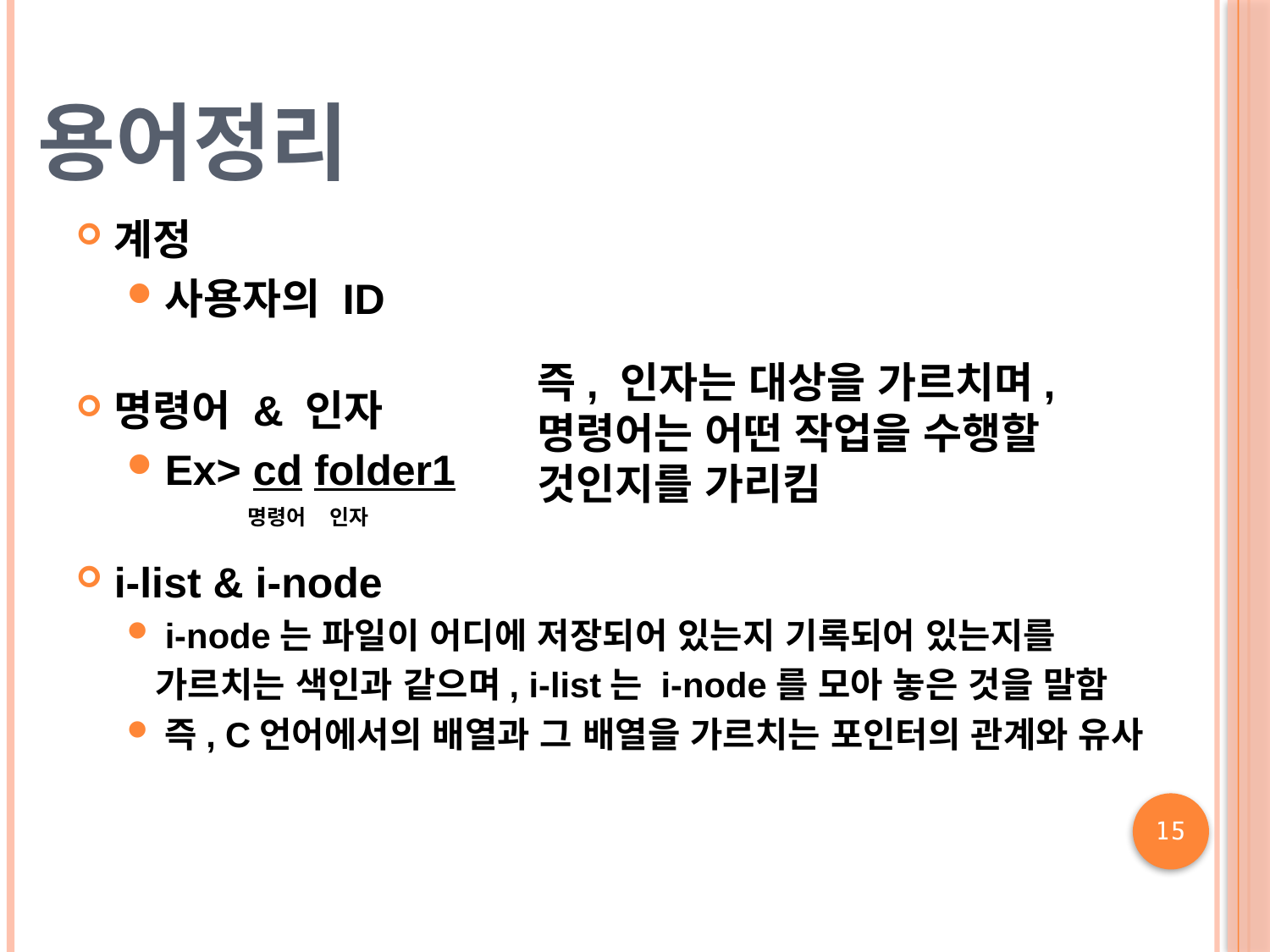

# 용어정리
계정
사용자의 ID
명령어 & 인자
Ex> cd folder1
i-list & i-node
i-node는 파일이 어디에 저장되어 있는지 기록되어 있는지를
  가르치는 색인과 같으며, i-list는 i-node를 모아 놓은 것을 말함
즉, C언어에서의 배열과 그 배열을 가르치는 포인터의 관계와 유사

즉, 인자는 대상을 가르치며, 명령어는 어떤 작업을 수행할 것인지를 가리킴
명령어    인자
15